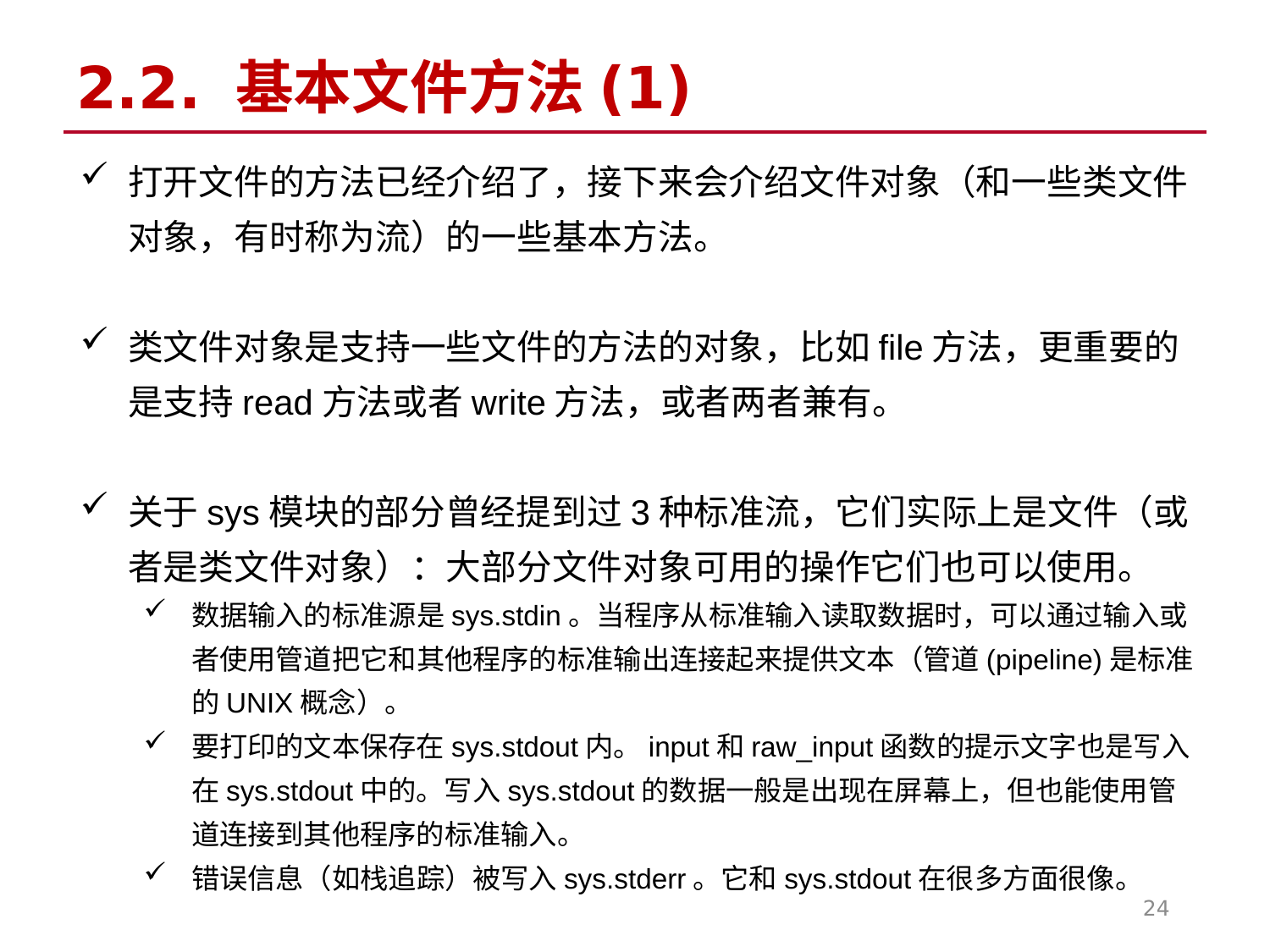

# 2.2. 基本文件方法(1)
打开文件的方法已经介绍了，接下来会介绍文件对象（和一些类文件对象，有时称为流）的一些基本方法。

类文件对象是支持一些文件的方法的对象，比如file方法，更重要的是支持read方法或者write方法，或者两者兼有。

关于sys模块的部分曾经提到过3种标准流，它们实际上是文件（或者是类文件对象）：大部分文件对象可用的操作它们也可以使用。
数据输入的标准源是sys.stdin。当程序从标准输入读取数据时，可以通过输入或者使用管道把它和其他程序的标准输出连接起来提供文本（管道(pipeline)是标准的UNIX概念）。
要打印的文本保存在sys.stdout内。input和raw_input函数的提示文字也是写入在sys.stdout中的。写入sys.stdout的数据一般是出现在屏幕上，但也能使用管道连接到其他程序的标准输入。
错误信息（如栈追踪）被写入sys.stderr。它和sys.stdout在很多方面很像。
24